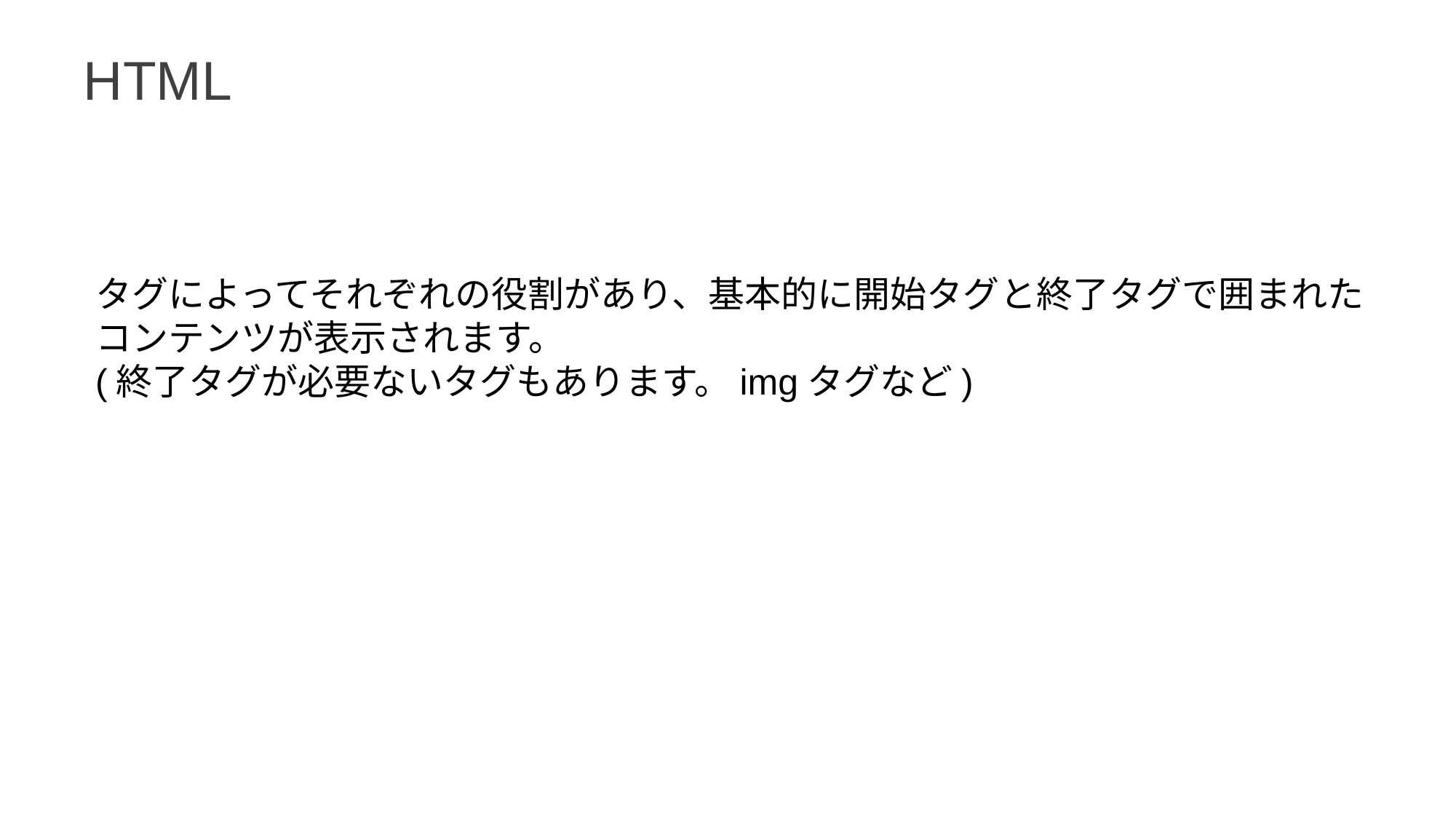

HTML
タグによってそれぞれの役割があり、基本的に開始タグと終了タグで囲まれたコンテンツが表示されます。
(終了タグが必要ないタグもあります。imgタグなど)